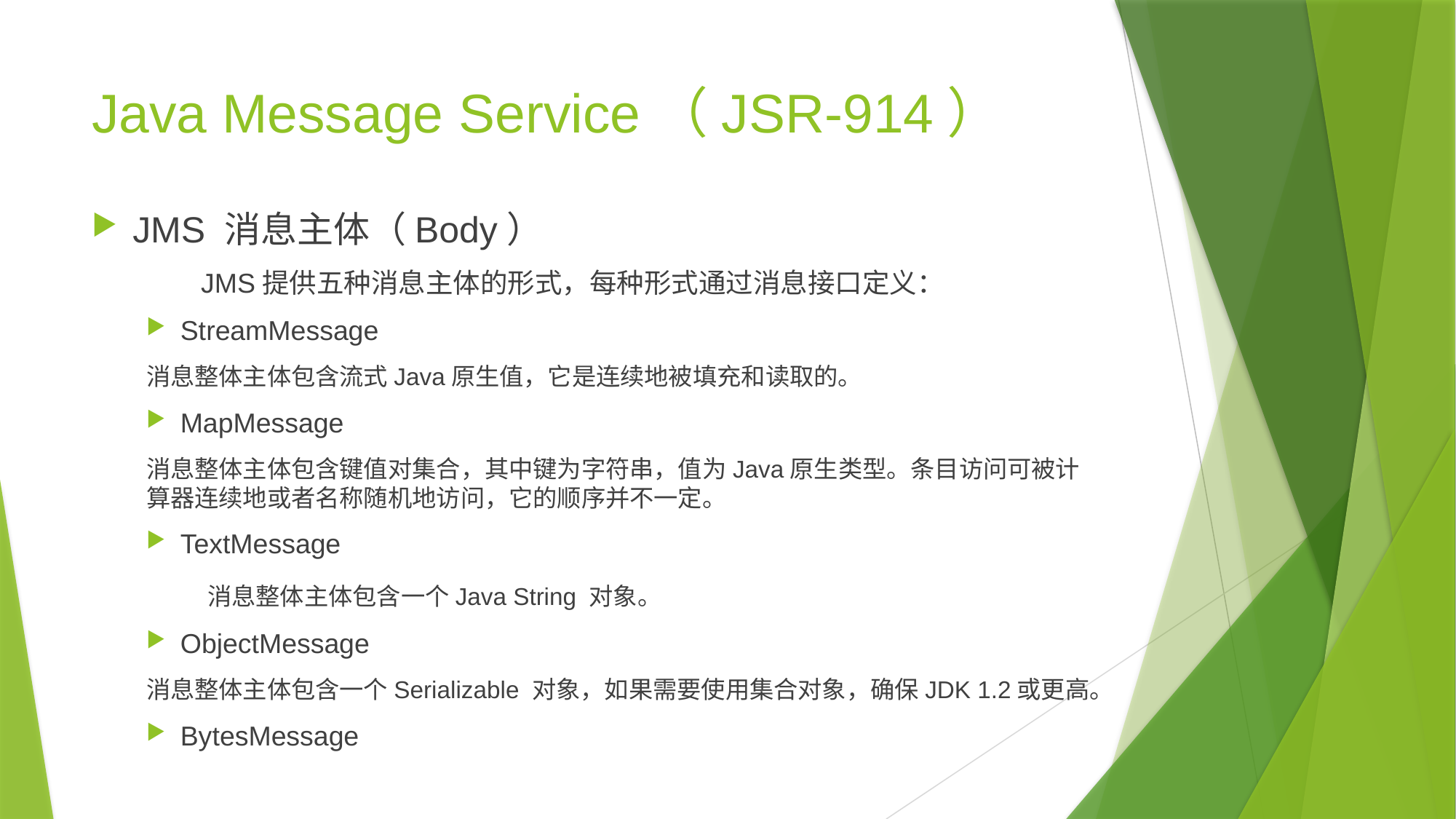

# Java Message Service（JSR-914）
JMS 消息主体（Body）
	JMS提供五种消息主体的形式，每种形式通过消息接口定义：
StreamMessage
消息整体主体包含流式Java原生值，它是连续地被填充和读取的。
MapMessage
消息整体主体包含键值对集合，其中键为字符串，值为Java原生类型。条目访问可被计算器连续地或者名称随机地访问，它的顺序并不一定。
TextMessage
	消息整体主体包含一个Java String 对象。
ObjectMessage
消息整体主体包含一个Serializable 对象，如果需要使用集合对象，确保JDK 1.2或更高。
BytesMessage